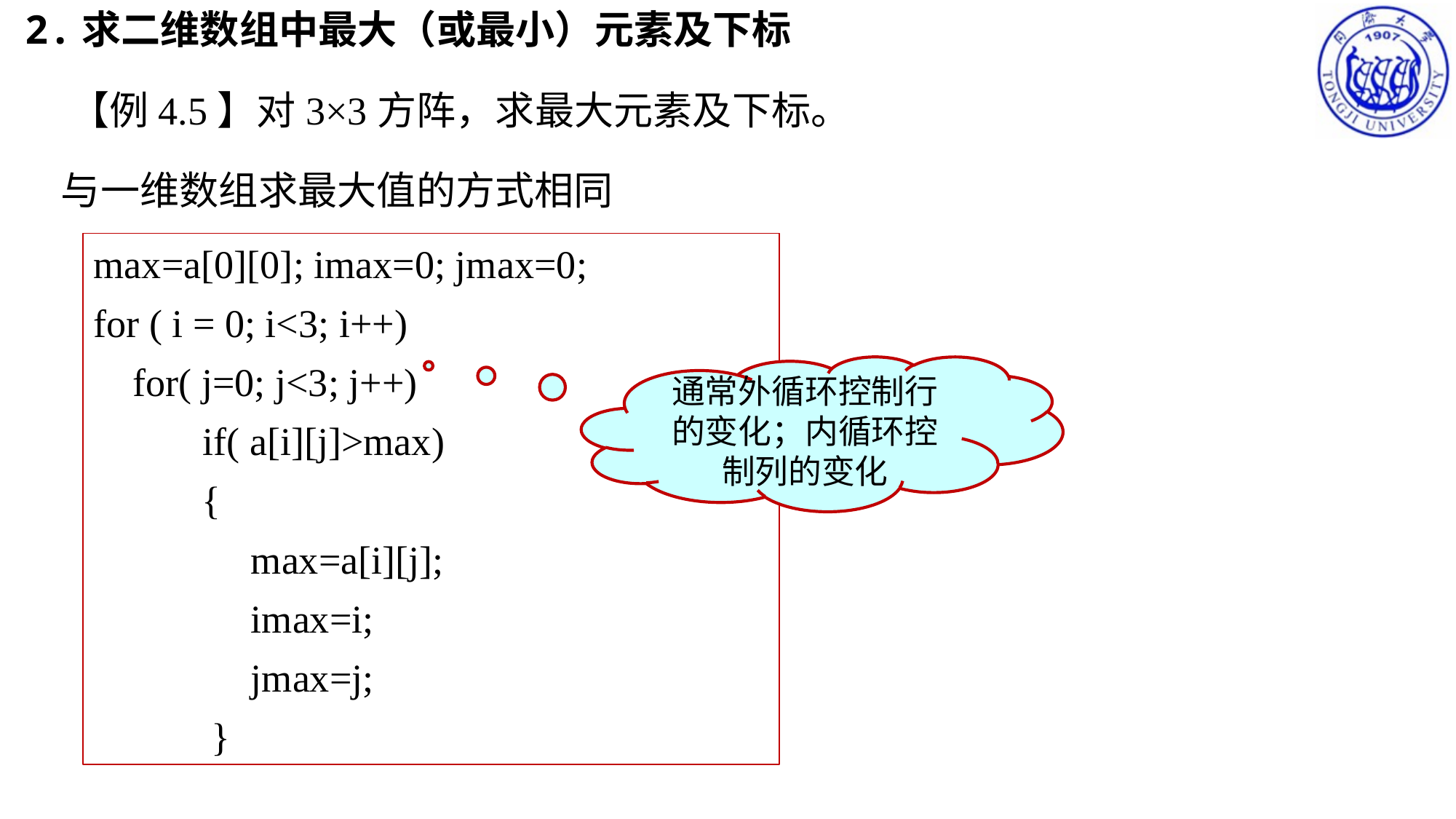

2.求二维数组中最大（或最小）元素及下标
    【例4.5】对3×3方阵，求最大元素及下标。
   与一维数组求最大值的方式相同
max=a[0][0]; imax=0; jmax=0;
for ( i = 0; i<3; i++)
    for( j=0; j<3; j++)
	if( a[i][j]>max)
           {
                max=a[i][j];
                imax=i;
                jmax=j;
            }
通常外循环控制行的变化；内循环控制列的变化